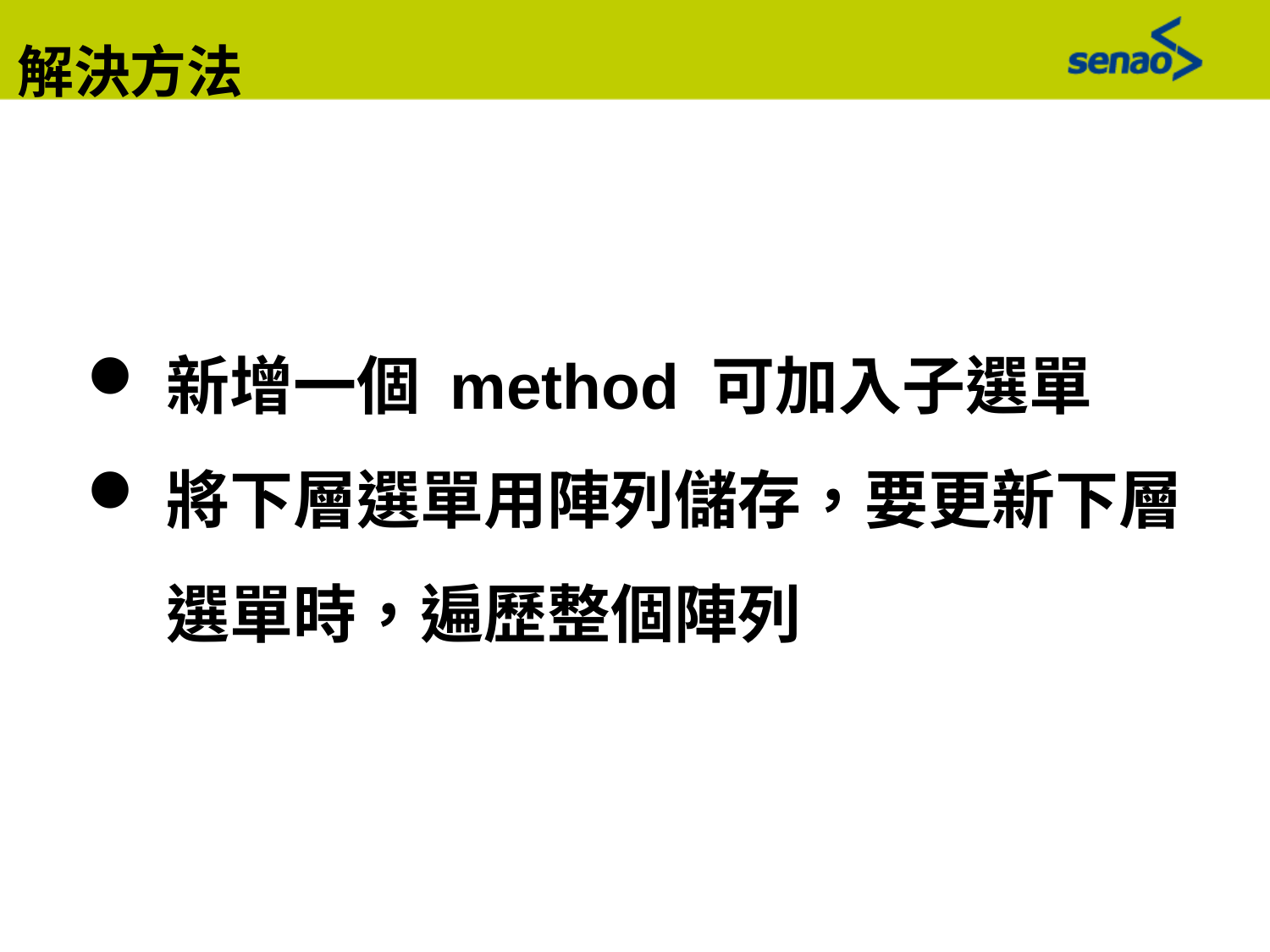

解決方法
新增一個 method 可加入子選單
將下層選單用陣列儲存，要更新下層選單時，遍歷整個陣列